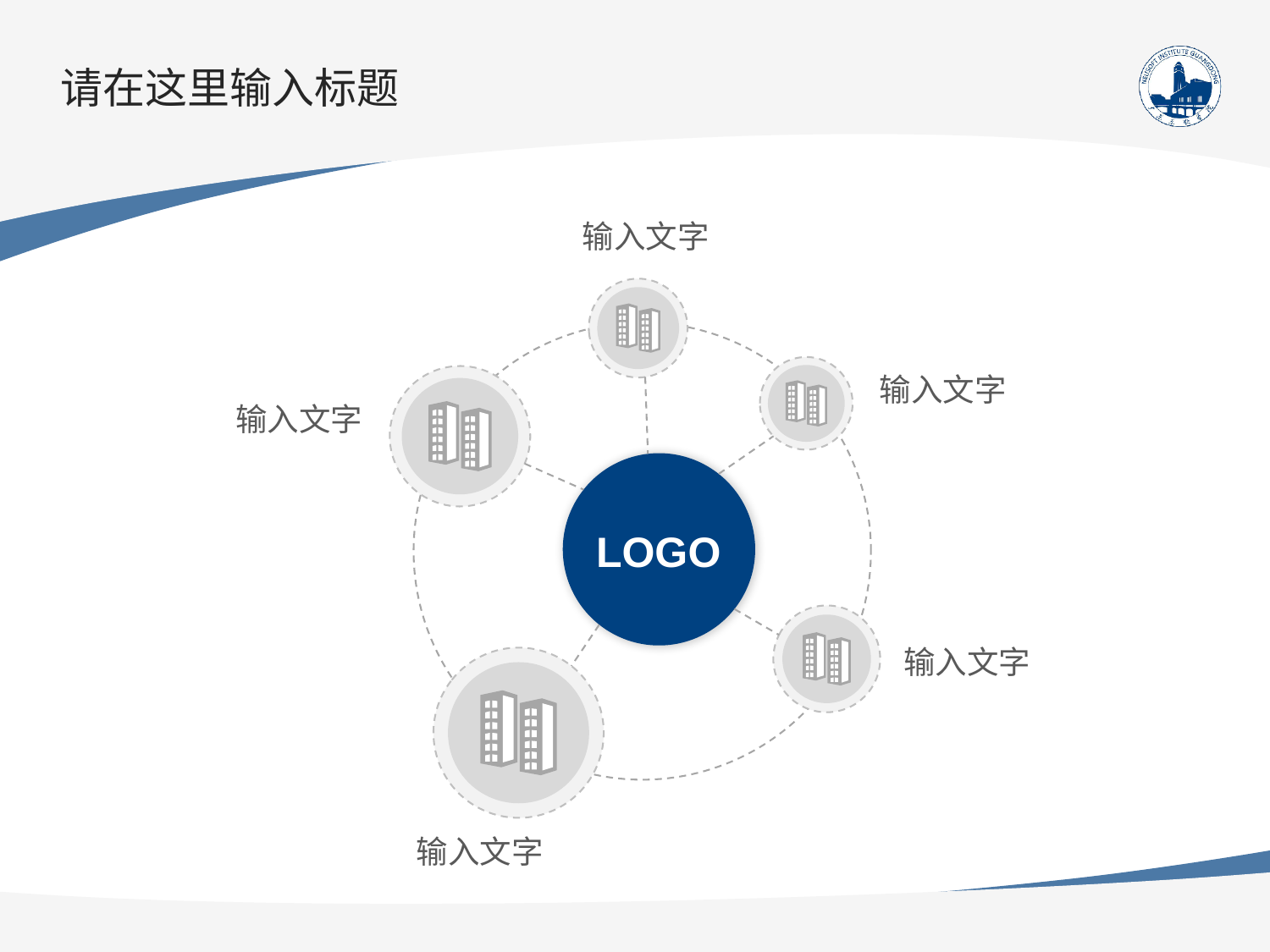

# 请在这里输入标题
输入文字

输入文字
输入文字
LOGO
输入文字
输入文字